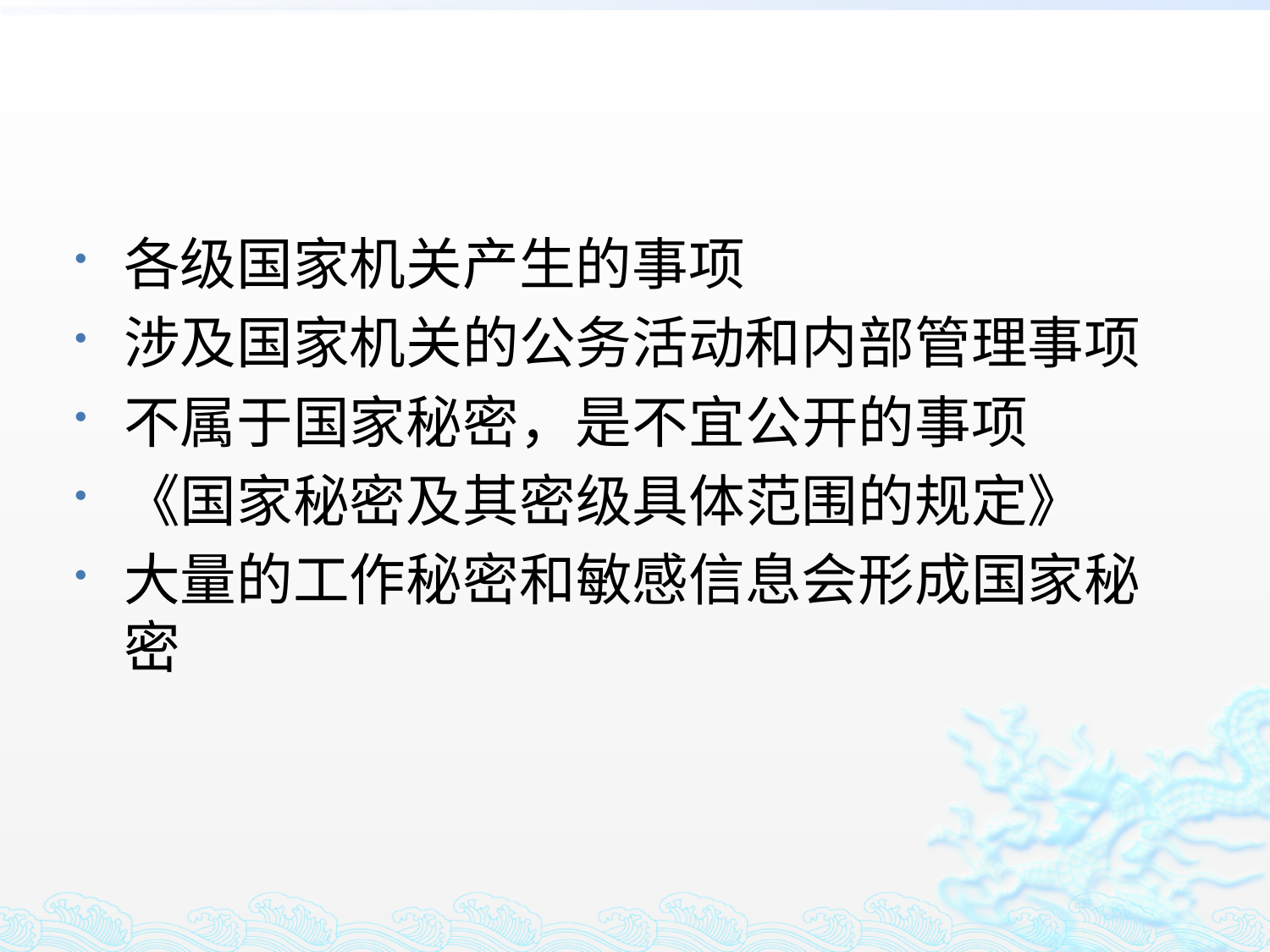

#
各级国家机关产生的事项
涉及国家机关的公务活动和内部管理事项
不属于国家秘密，是不宜公开的事项
《国家秘密及其密级具体范围的规定》
大量的工作秘密和敏感信息会形成国家秘密